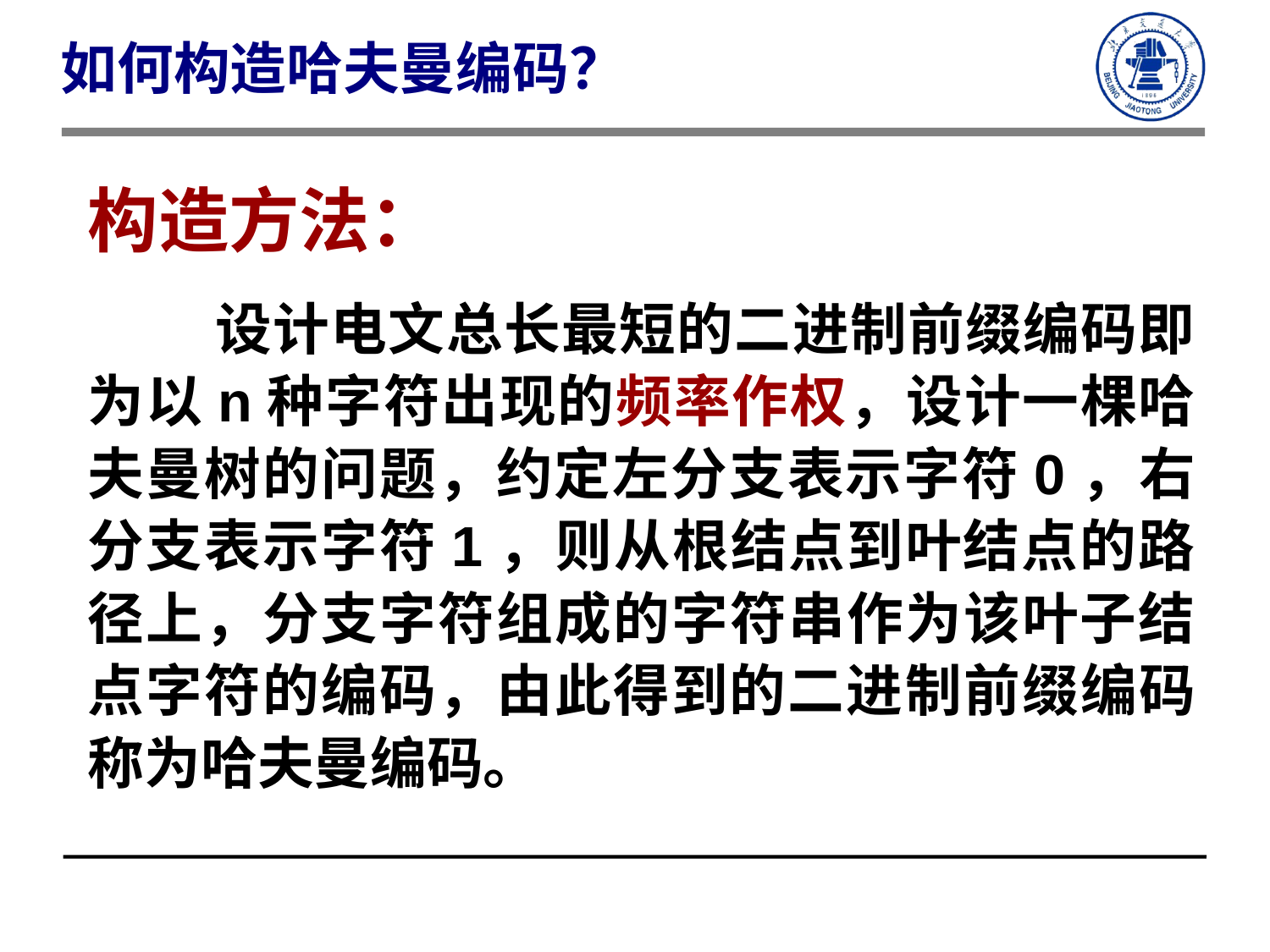

如何构造哈夫曼编码？
构造方法：
        设计电文总长最短的二进制前缀编码即为以n种字符出现的频率作权，设计一棵哈夫曼树的问题，约定左分支表示字符0，右分支表示字符1，则从根结点到叶结点的路径上，分支字符组成的字符串作为该叶子结点字符的编码，由此得到的二进制前缀编码称为哈夫曼编码。